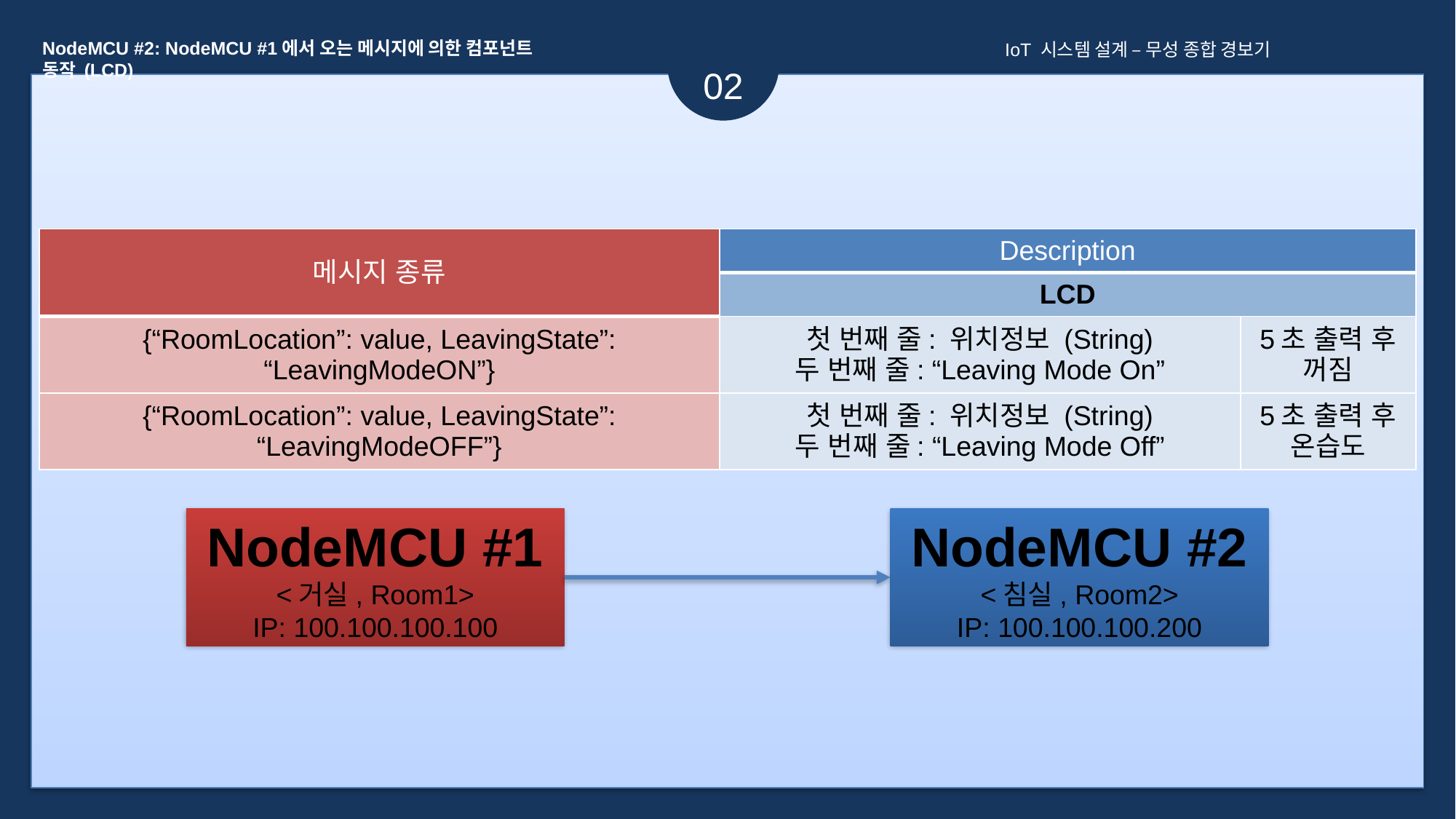

NodeMCU #2: NodeMCU #1에서 오는 메시지에 의한 컴포넌트 동작 (LCD)
IoT 시스템 설계 – 무성 종합 경보기
02

| 메시지 종류 | Description |  |
| --- | --- | --- |
|  | LCD |  |
| {“RoomLocation”: value, LeavingState”: “LeavingModeON”} | 첫 번째 줄: 위치정보 (String) 두 번째 줄: “Leaving Mode On” | 5초 출력 후 꺼짐 |
| {“RoomLocation”: value, LeavingState”: “LeavingModeOFF”} | 첫 번째 줄: 위치정보 (String) 두 번째 줄: “Leaving Mode Off” | 5초 출력 후 온습도 |
NodeMCU #1
<거실, Room1>
IP: 100.100.100.100
NodeMCU #2
<침실, Room2>
IP: 100.100.100.200